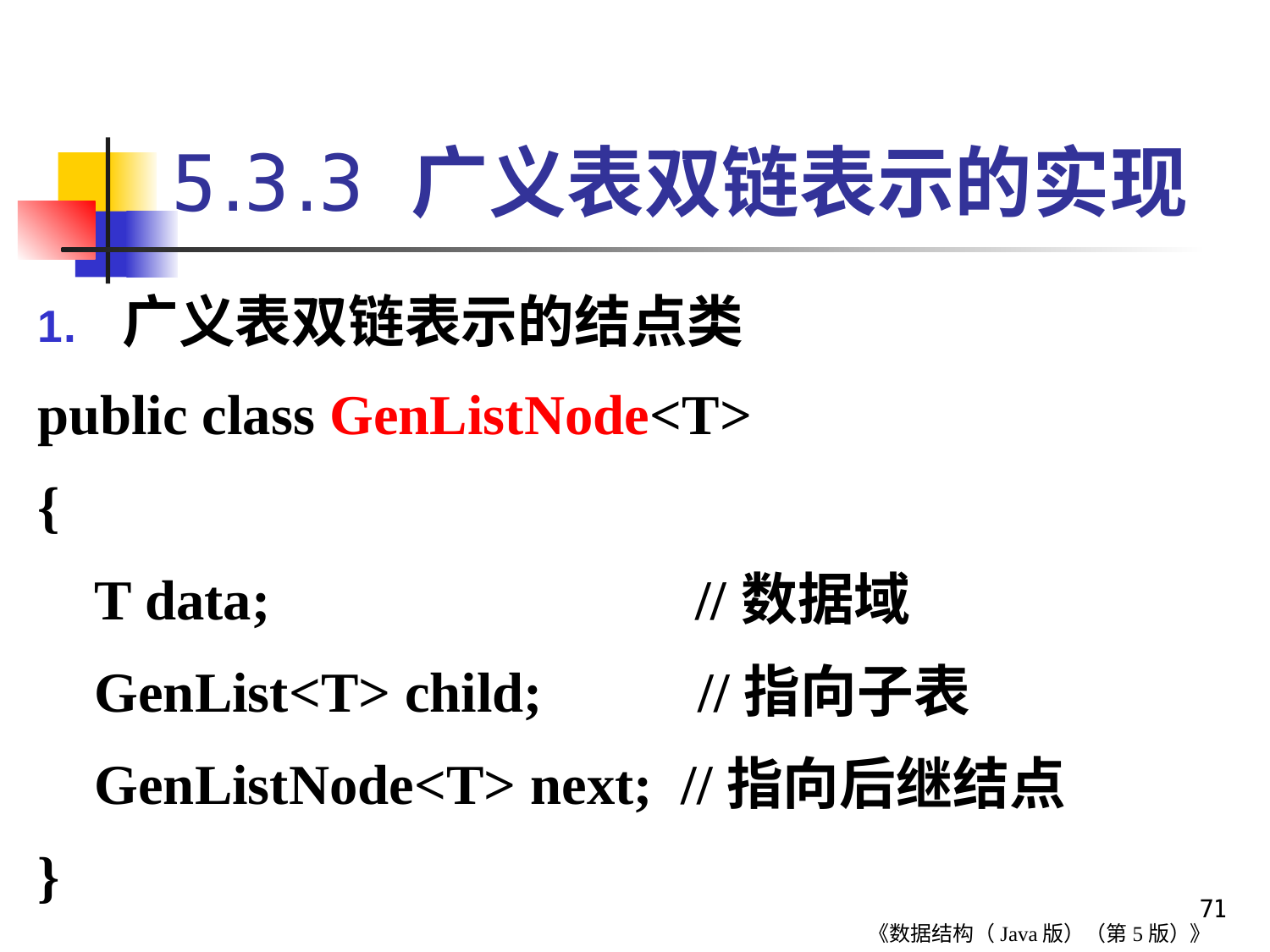

# 5.3.3 广义表双链表示的实现
广义表双链表示的结点类
public class GenListNode<T>
{
    T data;                              //数据域
    GenList<T> child;           //指向子表
    GenListNode<T> next;  //指向后继结点
}
71
《数据结构（Java版）（第5版）》